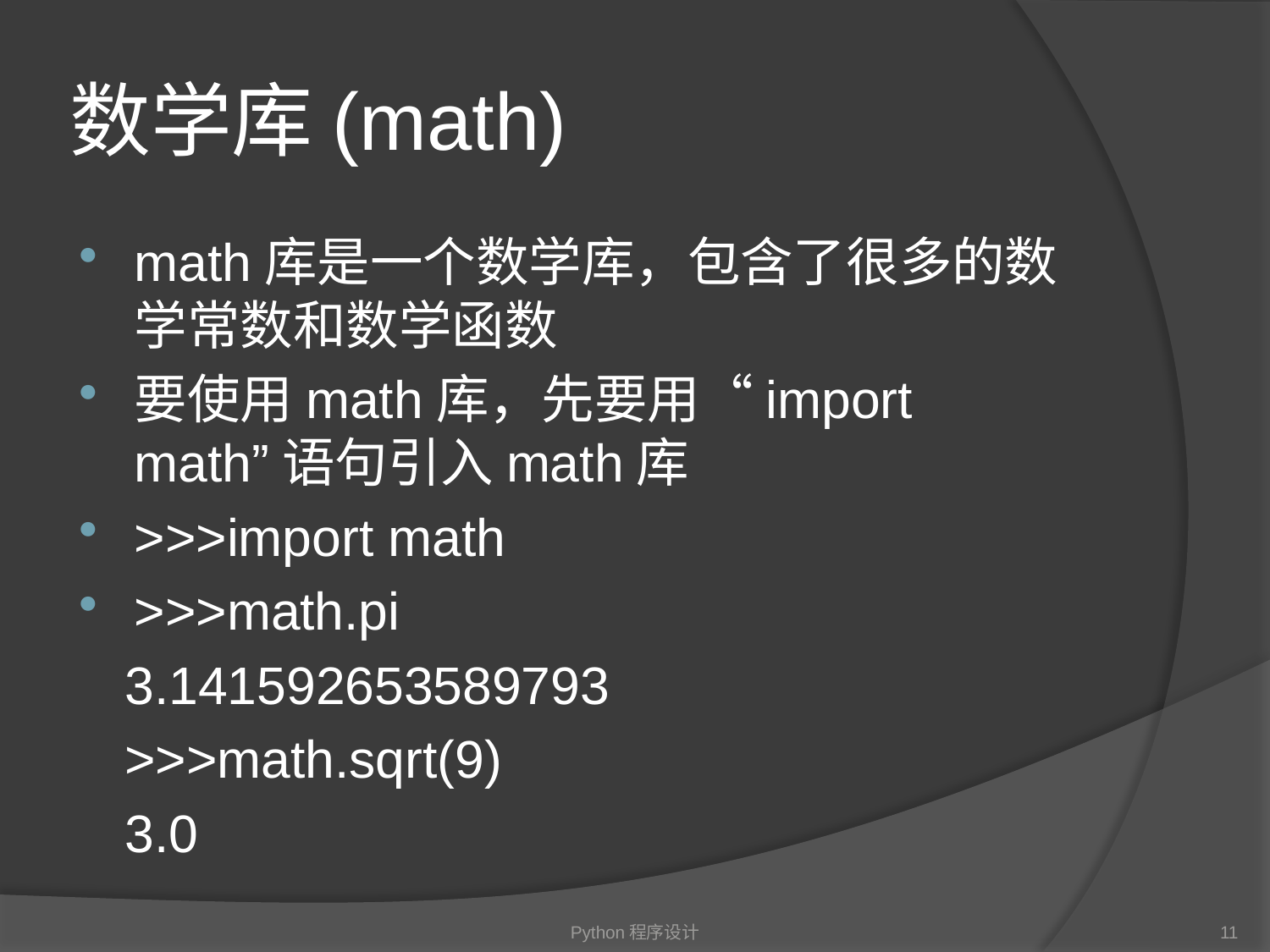

# 数学库(math)
math库是一个数学库，包含了很多的数学常数和数学函数
要使用math库，先要用“import math”语句引入math库
>>>import math
>>>math.pi
   3.141592653589793
   >>>math.sqrt(9)
   3.0

Python程序设计
11